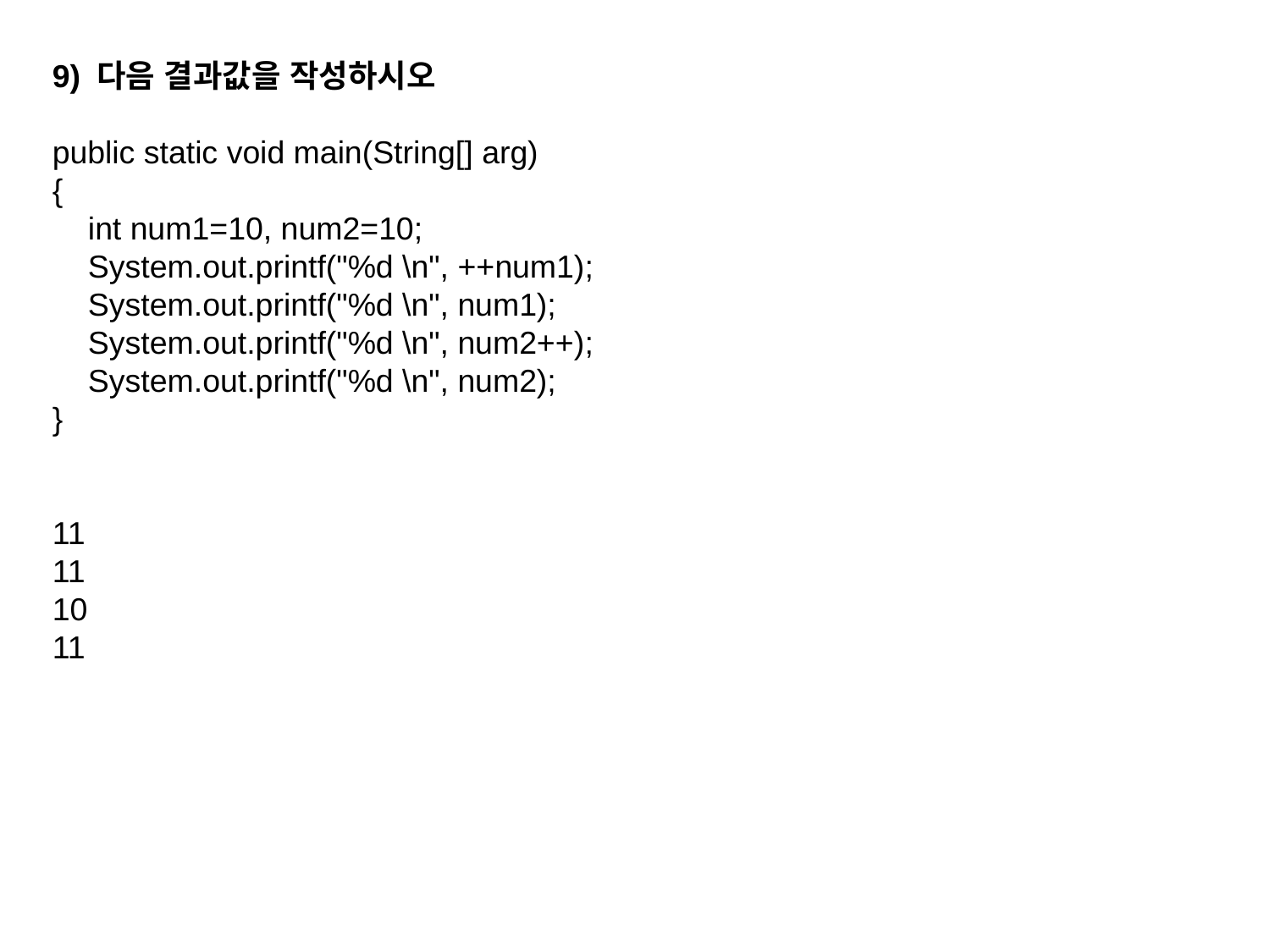

9) 다음 결과값을 작성하시오

public static void main(String[] arg)
{
    int num1=10, num2=10;
    System.out.printf("%d \n", ++num1);
    System.out.printf("%d \n", num1);
    System.out.printf("%d \n", num2++);
    System.out.printf("%d \n", num2);
}

11
11
10
11